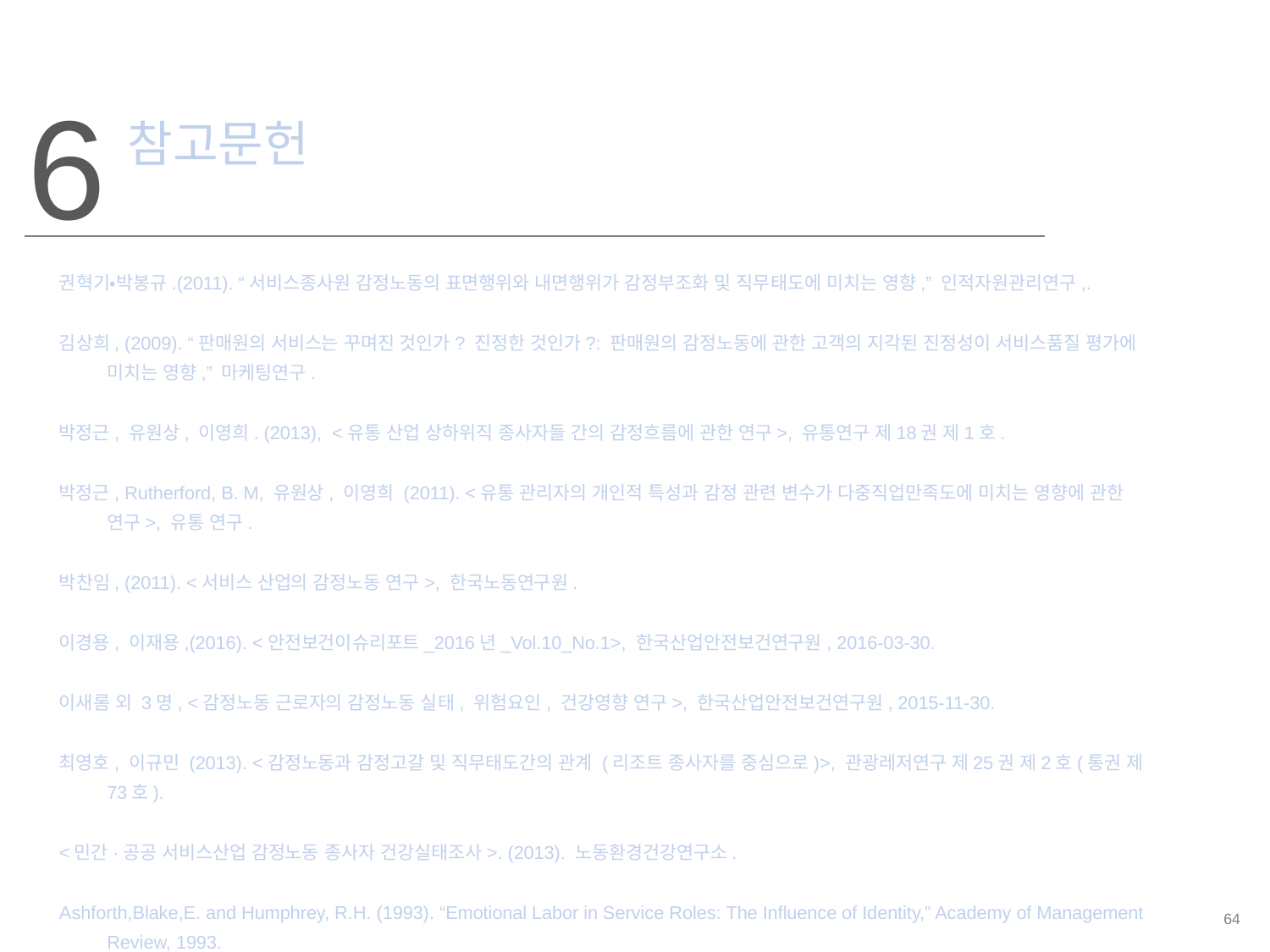

6
참고문헌
권혁기•박봉규.(2011). “서비스종사원 감정노동의 표면행위와 내면행위가 감정부조화 및 직무태도에 미치는 영향,” 인적자원관리연구,.

김상희, (2009). “판매원의 서비스는 꾸며진 것인가? 진정한 것인가?: 판매원의 감정노동에 관한 고객의 지각된 진정성이 서비스품질 평가에 미치는 영향,” 마케팅연구.

박정근, 유원상, 이영희. (2013),  <유통 산업 상하위직 종사자들 간의 감정흐름에 관한 연구>, 유통연구 제18권 제1호.

박정근, Rutherford, B. M, 유원상, 이영희 (2011). <유통 관리자의 개인적 특성과 감정 관련 변수가 다중직업만족도에 미치는 영향에 관한 연구>, 유통 연구.

박찬임, (2011). <서비스 산업의 감정노동 연구>, 한국노동연구원.

이경용, 이재용,(2016). <안전보건이슈리포트_2016년_Vol.10_No.1>, 한국산업안전보건연구원, 2016-03-30.

이새롬 외 3명, <감정노동 근로자의 감정노동 실태, 위험요인, 건강영향 연구>, 한국산업안전보건연구원, 2015-11-30.

최영호, 이규민 (2013). <감정노동과 감정고갈 및 직무태도간의 관계 (리조트 종사자를 중심으로)>, 관광레저연구 제25권 제2호(통권 제73호).

<민간·공공 서비스산업 감정노동 종사자 건강실태조사>. (2013). 노동환경건강연구소.

Ashforth,Blake,E. and Humphrey, R.H. (1993). “Emotional Labor in Service Roles: The Influence of Identity,” Academy of Management Review, 1993.